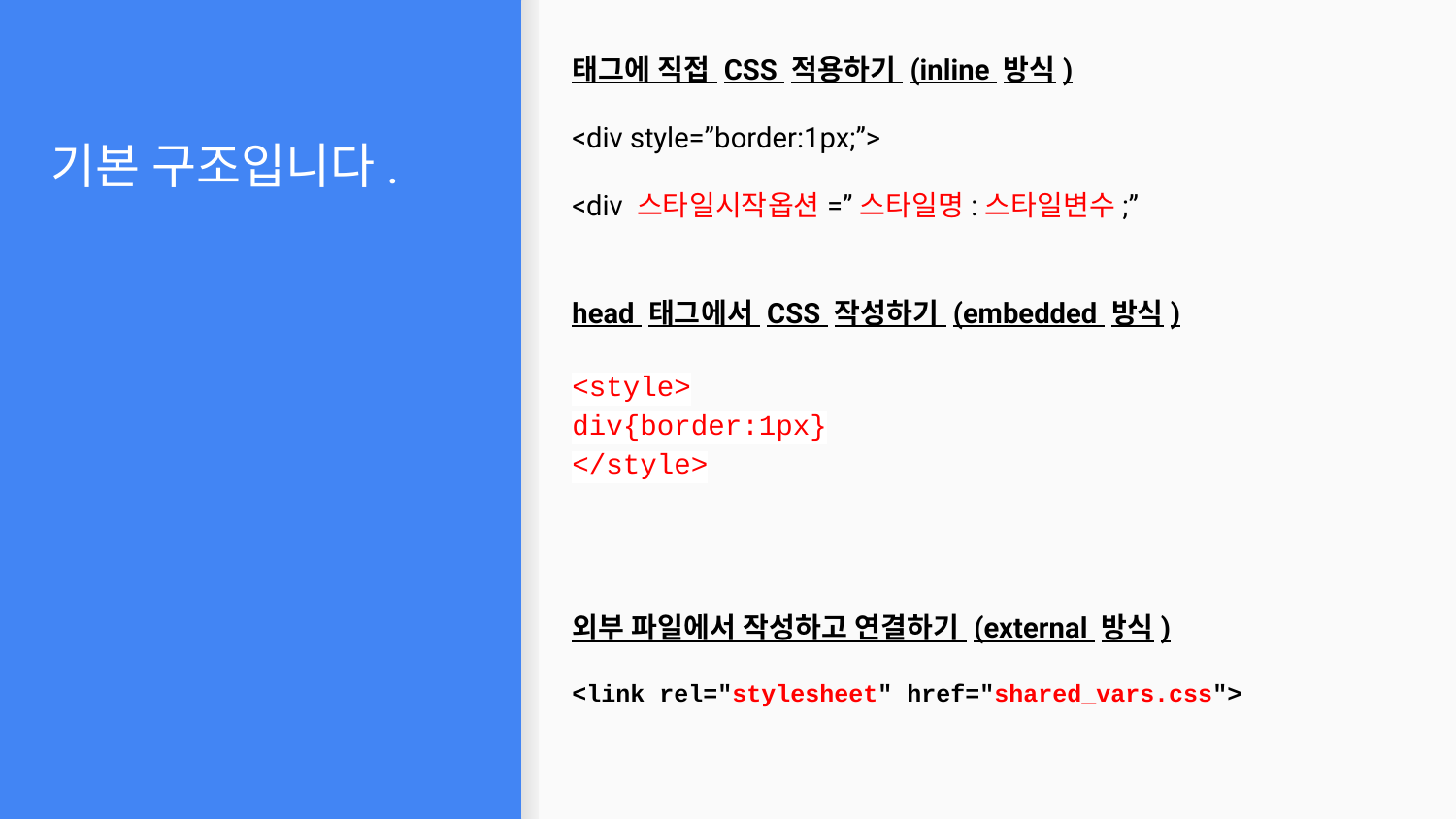

태그에 직접 CSS 적용하기 (inline 방식)

<div style=”border:1px;”>

<div 스타일시작옵션=”스타일명:스타일변수;”
# 기본 구조입니다.
head 태그에서 CSS 작성하기 (embedded 방식)

<style>
div{border:1px}
</style>

외부 파일에서 작성하고 연결하기 (external 방식)

<link rel="stylesheet" href="shared_vars.css">